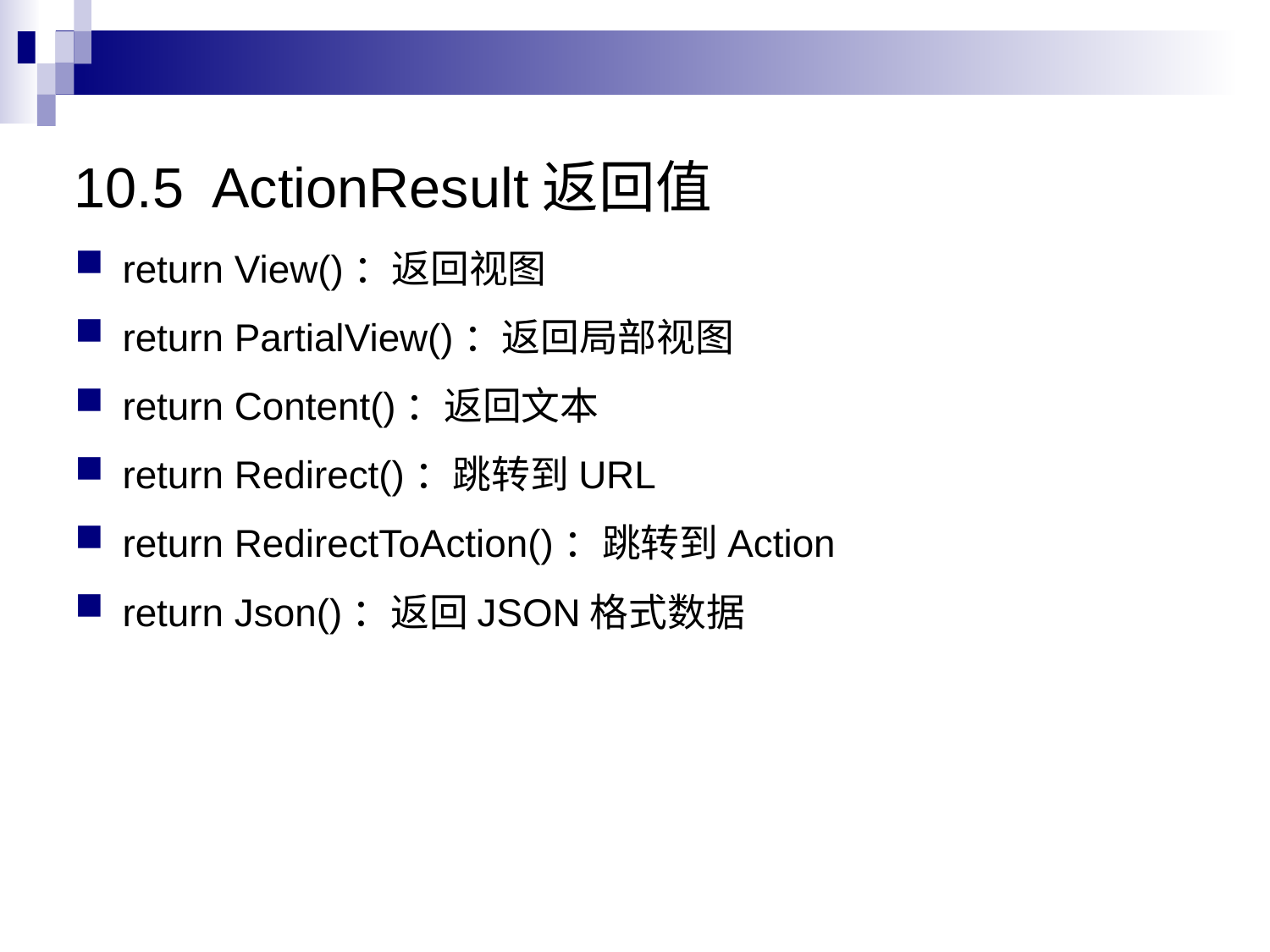

10.5  ActionResult返回值
return View()：返回视图
return PartialView()：返回局部视图
return Content()：返回文本
return Redirect()：跳转到URL
return RedirectToAction()：跳转到Action
return Json()：返回JSON格式数据